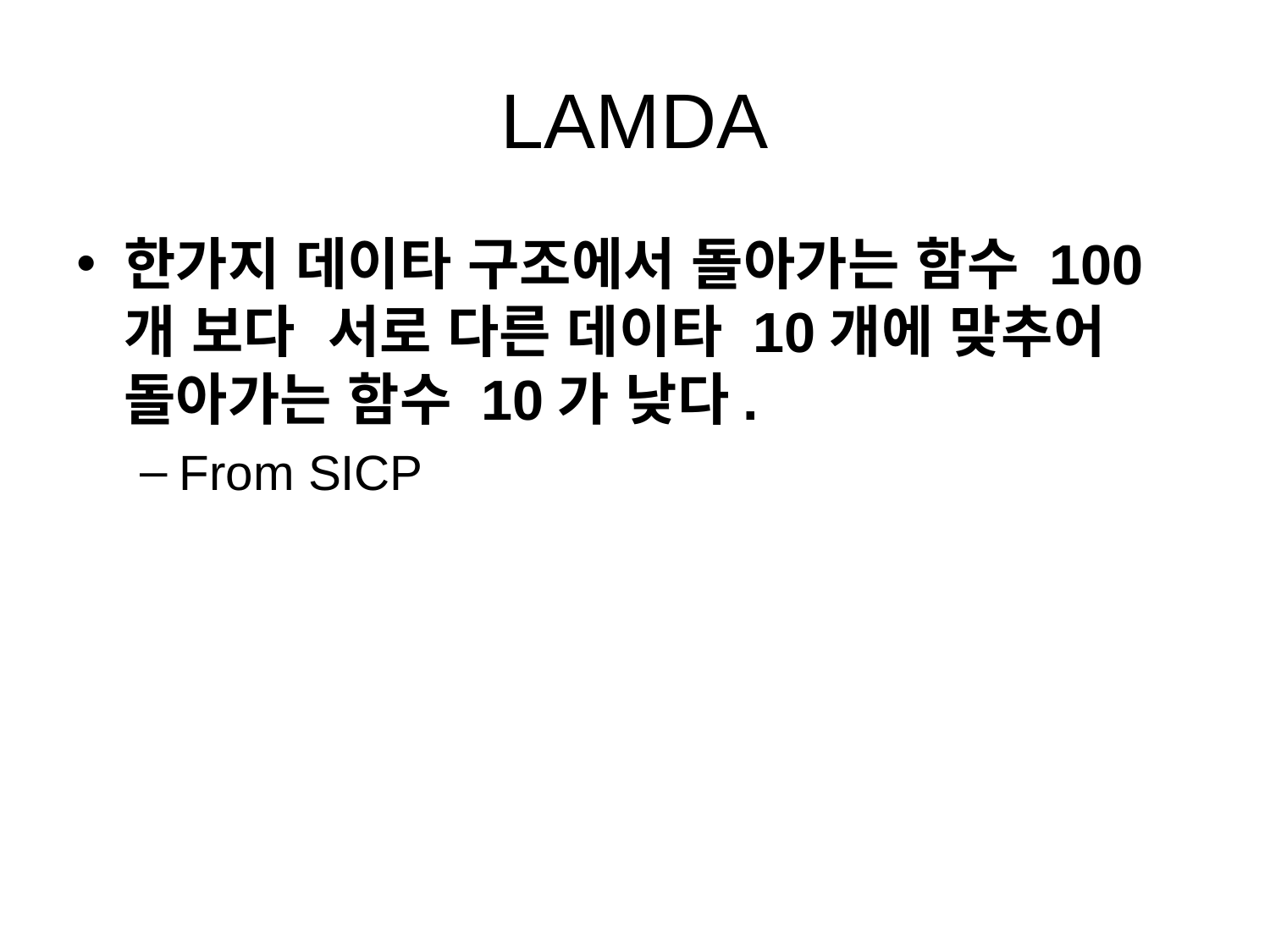

# LAMDA
한가지 데이타 구조에서 돌아가는 함수 100개 보다  서로 다른 데이타 10개에 맞추어 돌아가는 함수 10가 낮다.
From SICP